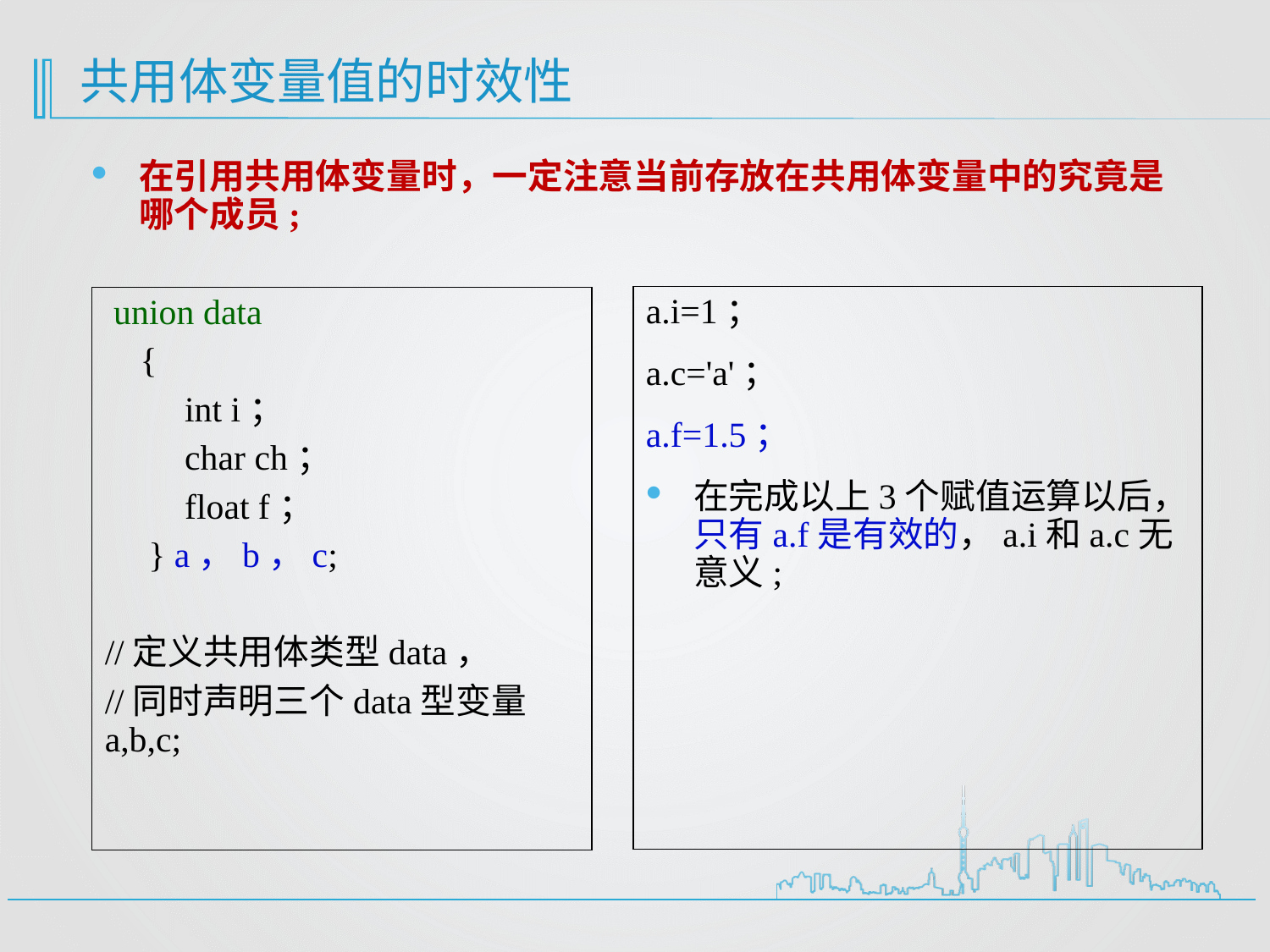

# 共用体变量值的时效性
在引用共用体变量时，一定注意当前存放在共用体变量中的究竟是哪个成员;

a.i=1；
a.c='a'；
a.f=1.5；
在完成以上3个赋值运算以后，只有a.f是有效的，a.i和a.c无意义;
 union data
    {
         int i；
         char ch；
         float f；
　} a，b，c;

//定义共用体类型data，
//同时声明三个data型变量a,b,c;